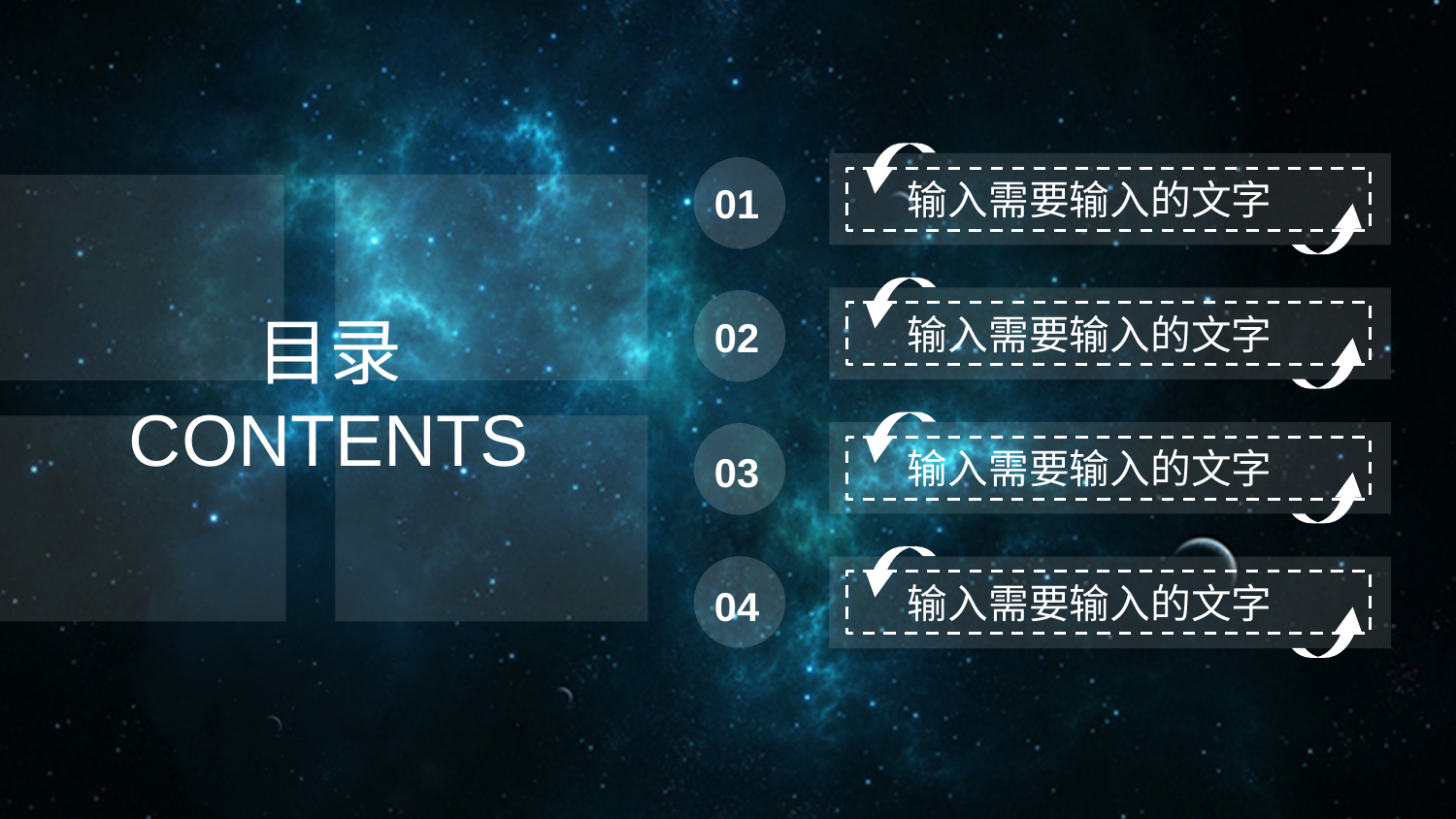

01
输入需要输入的文字

目录
CONTENTS

02
输入需要输入的文字

03
输入需要输入的文字

04

输入需要输入的文字